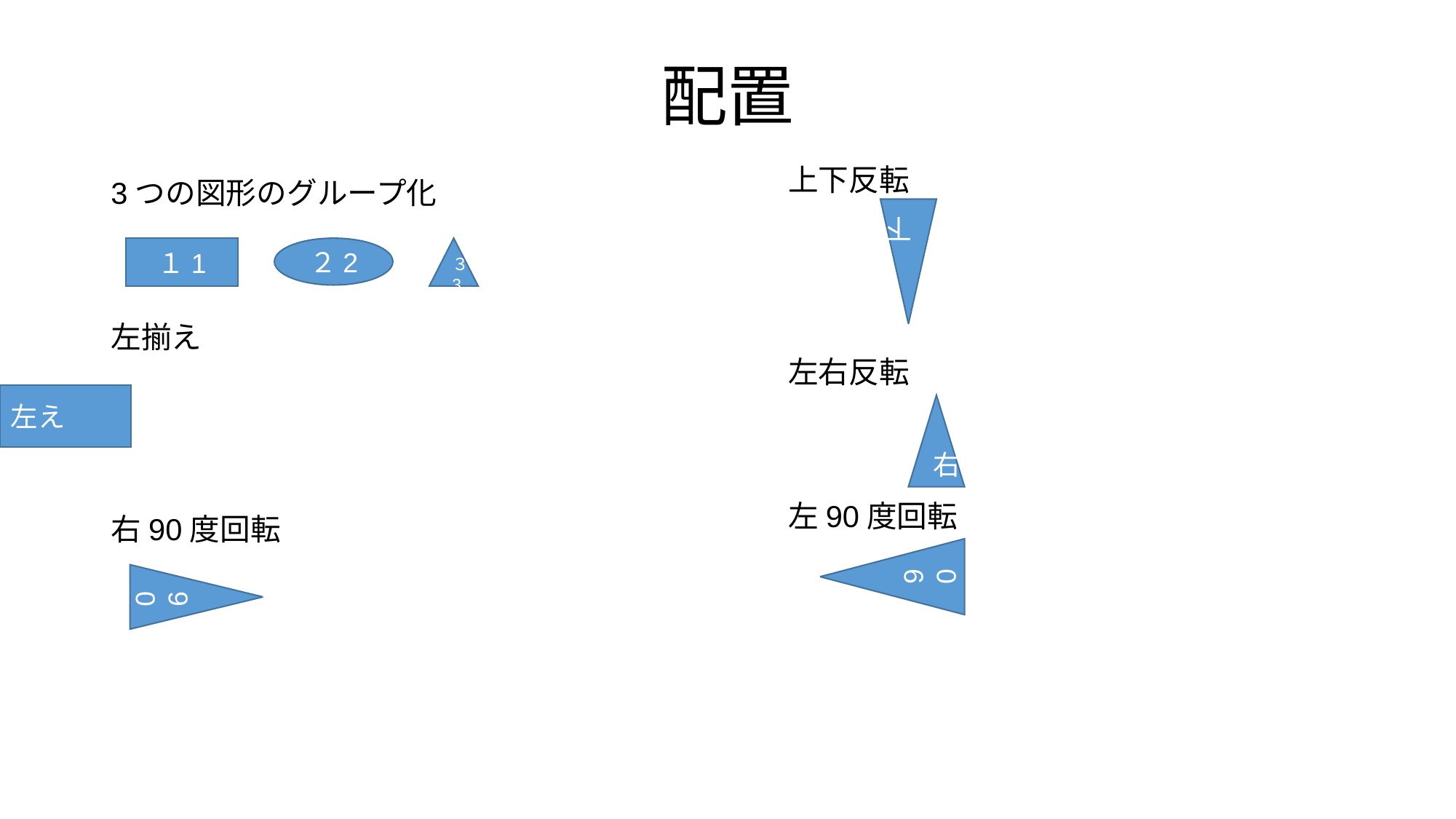

# 配置
上下反転

左右反転

左90度回転

3つの図形のグループ化

左揃え

右90度回転

下
１1
２2
３3
左え
右
90
90